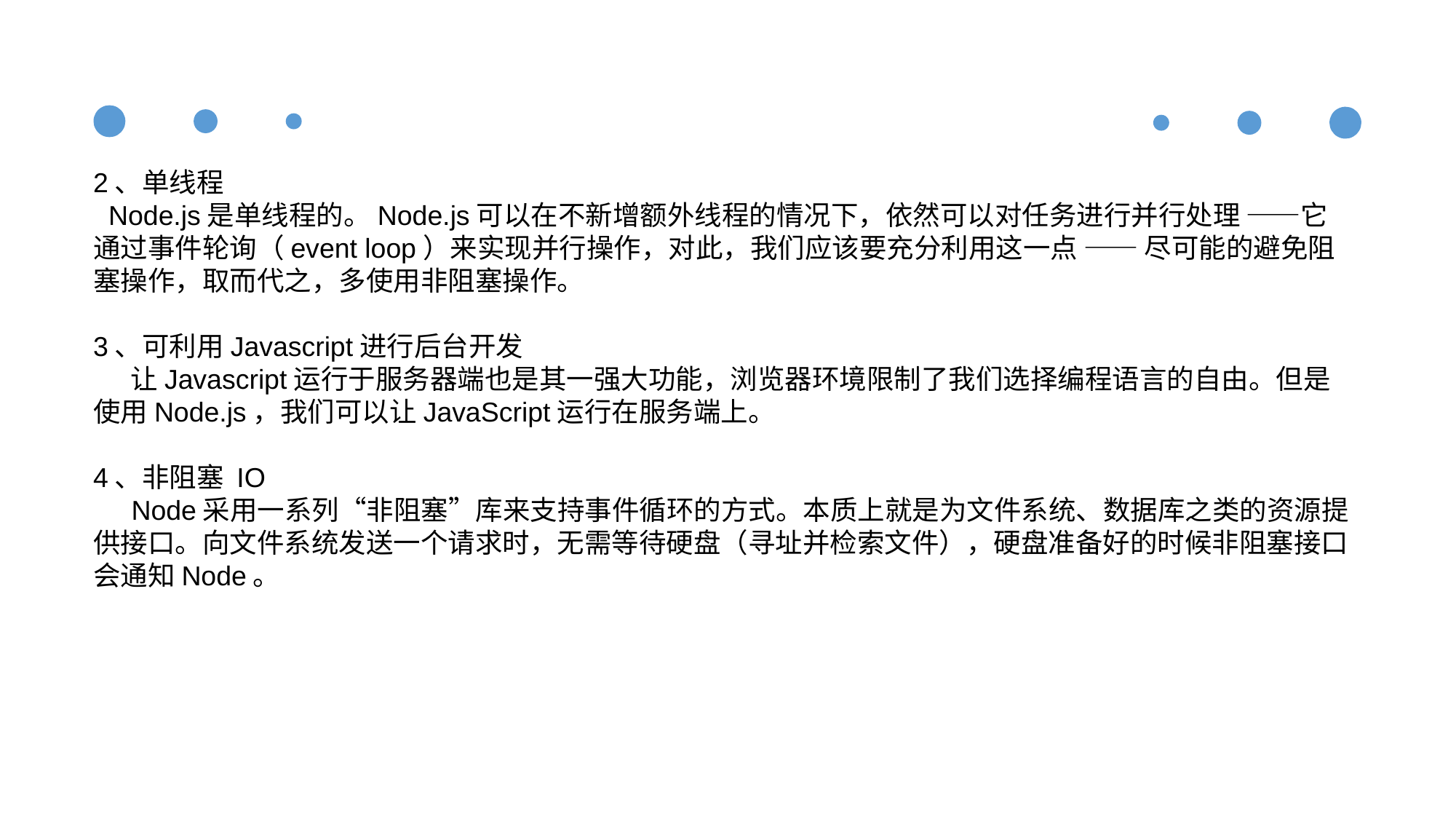

2、单线程
  Node.js是单线程的。Node.js可以在不新增额外线程的情况下，依然可以对任务进行并行处理 ——它通过事件轮询（event loop）来实现并行操作，对此，我们应该要充分利用这一点 —— 尽可能的避免阻塞操作，取而代之，多使用非阻塞操作。

3、可利用Javascript进行后台开发
     让Javascript运行于服务器端也是其一强大功能，浏览器环境限制了我们选择编程语言的自由。但是使用Node.js，我们可以让JavaScript运行在服务端上。

4、非阻塞 IO
     Node采用一系列“非阻塞”库来支持事件循环的方式。本质上就是为文件系统、数据库之类的资源提供接口。向文件系统发送一个请求时，无需等待硬盘（寻址并检索文件），硬盘准备好的时候非阻塞接口会通知Node。